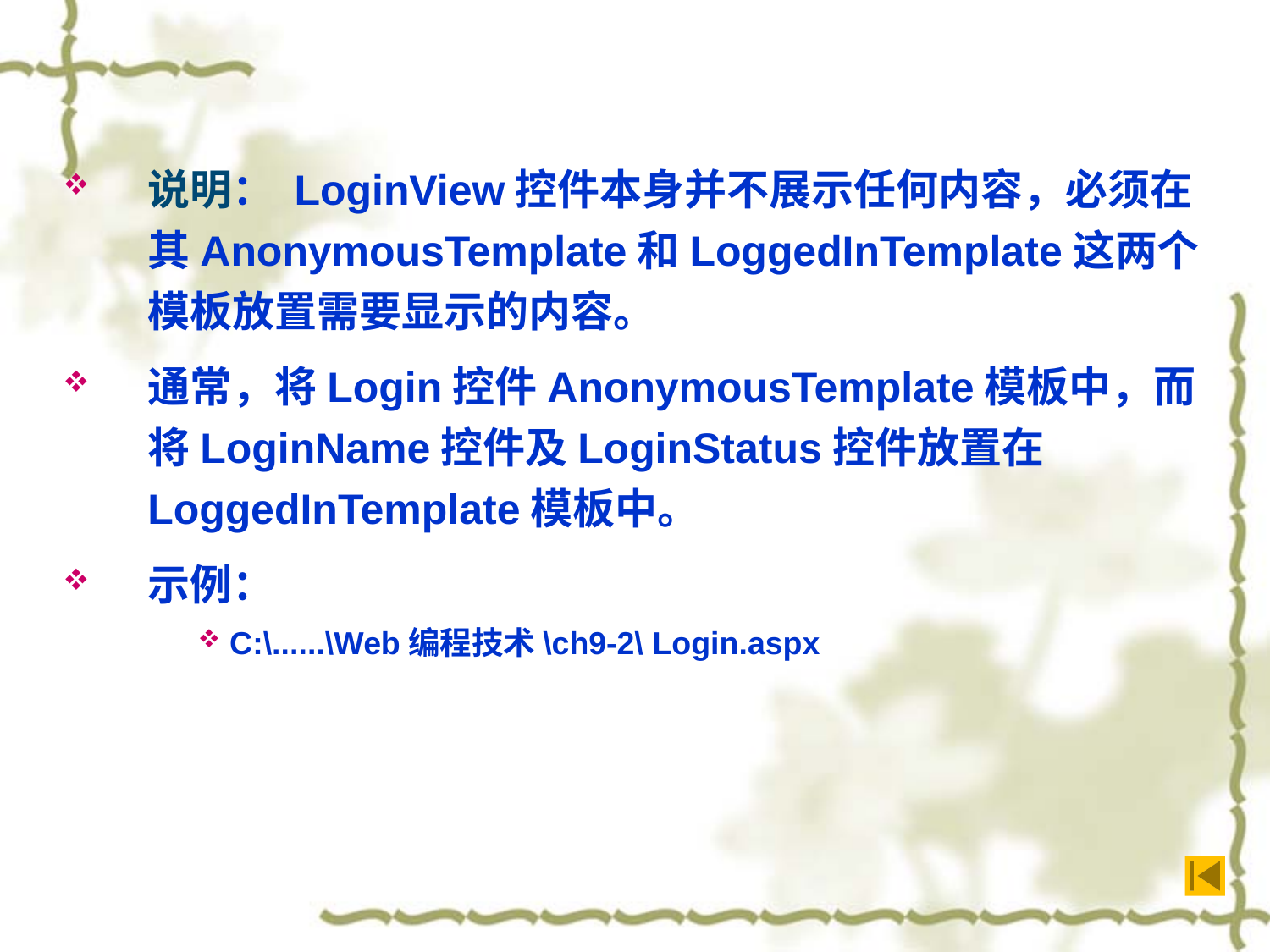

说明： LoginView控件本身并不展示任何内容，必须在其AnonymousTemplate和LoggedInTemplate这两个模板放置需要显示的内容。
通常，将Login控件AnonymousTemplate模板中，而将LoginName控件及LoginStatus控件放置在LoggedInTemplate模板中。
示例：
C:\......\Web编程技术\ch9-2\ Login.aspx